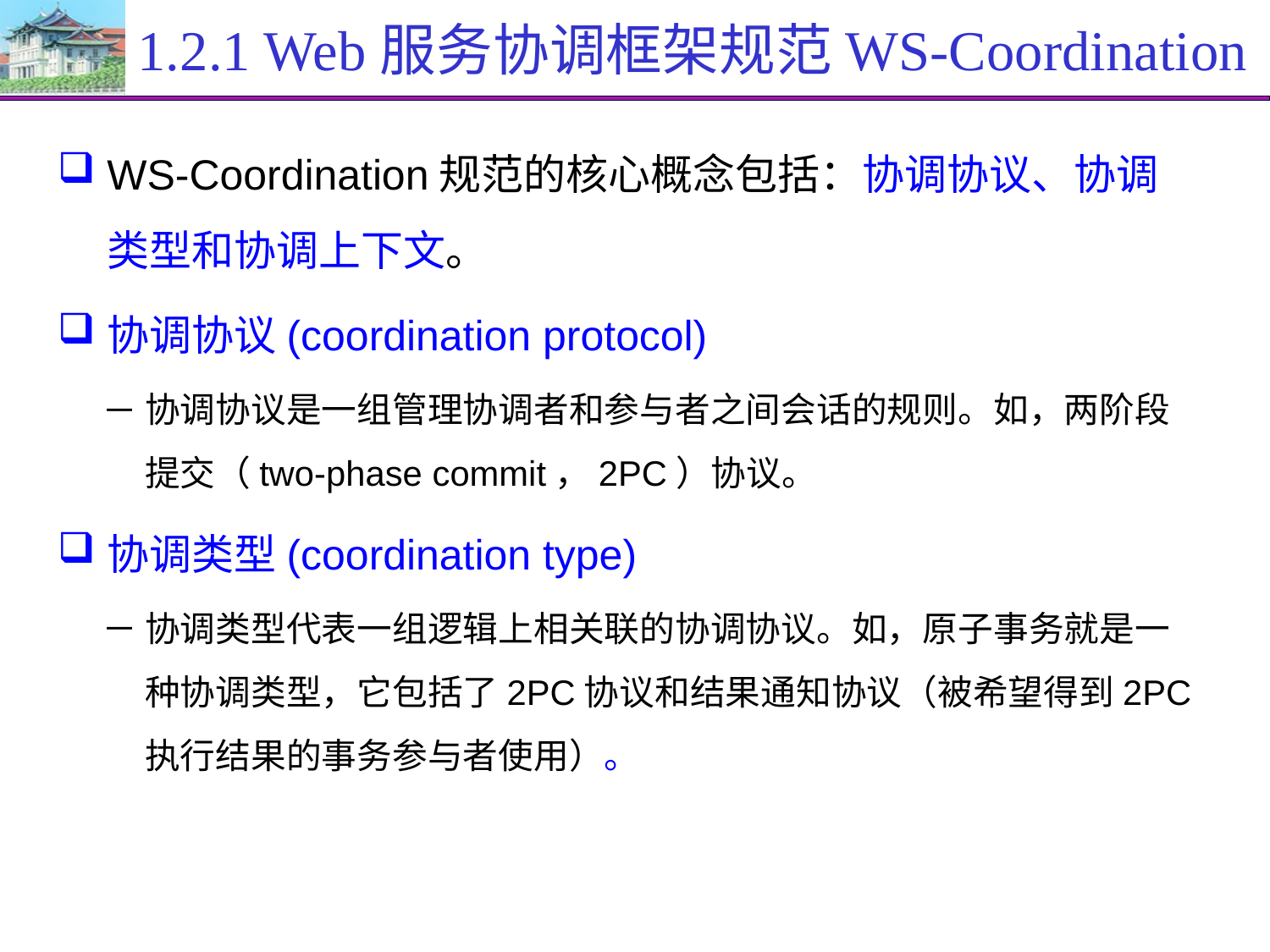

# 1.2.1 Web服务协调框架规范WS-Coordination
WS-Coordination规范的核心概念包括：协调协议、协调类型和协调上下文。
协调协议(coordination protocol)
协调协议是一组管理协调者和参与者之间会话的规则。如，两阶段提交（two-phase commit，2PC）协议。
协调类型(coordination type)
协调类型代表一组逻辑上相关联的协调协议。如，原子事务就是一种协调类型，它包括了2PC协议和结果通知协议（被希望得到2PC执行结果的事务参与者使用）。